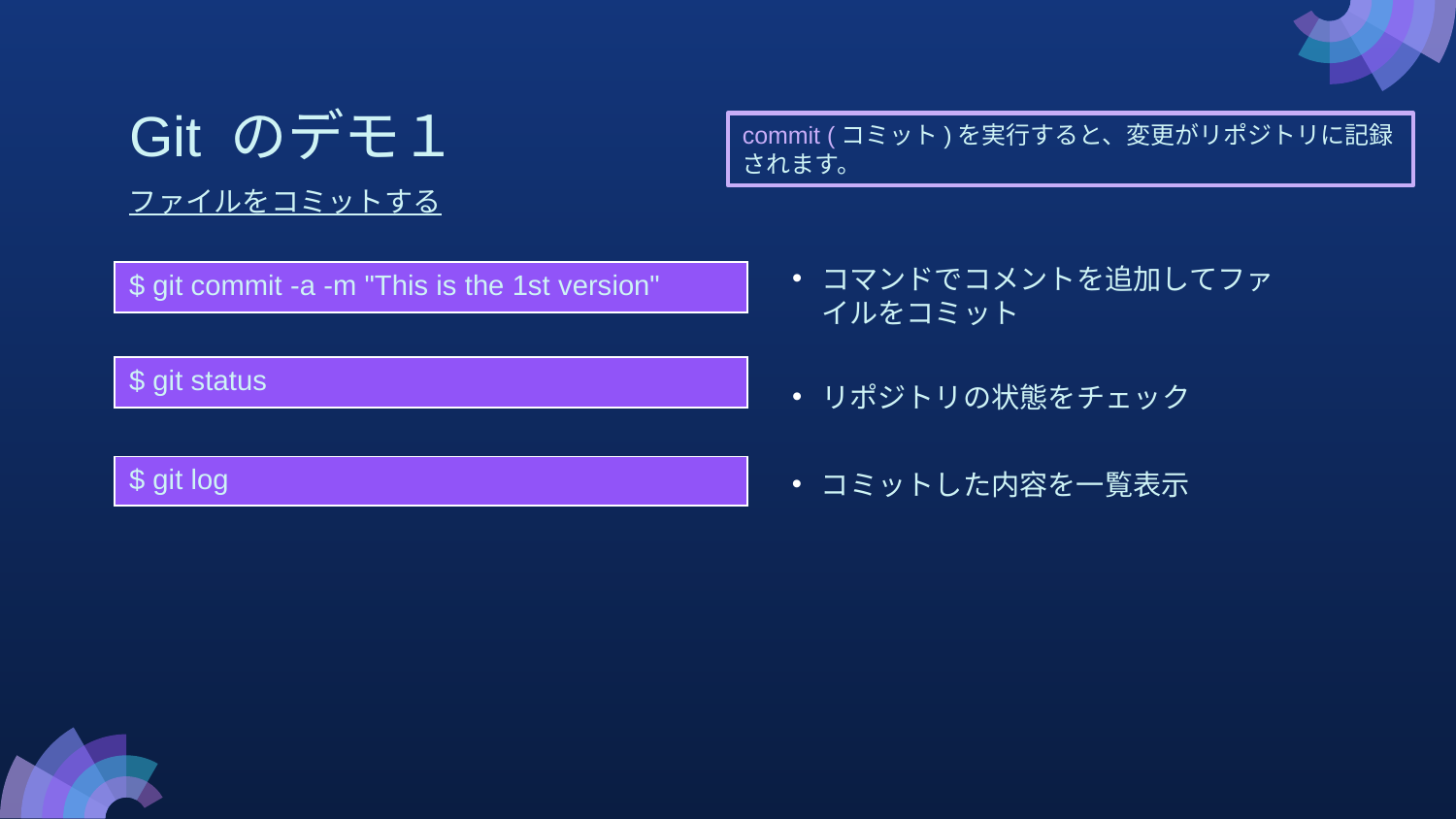

# Git のデモ１
commit (コミット)を実行すると、変更がリポジトリに記録されます。
ファイルをコミットする
コマンドでコメントを追加してファイルをコミット
| $ git commit -a -m "This is the 1st version" |
| --- |
| $ git status |
| --- |
リポジトリの状態をチェック
| $ git log |
| --- |
コミットした内容を一覧表示